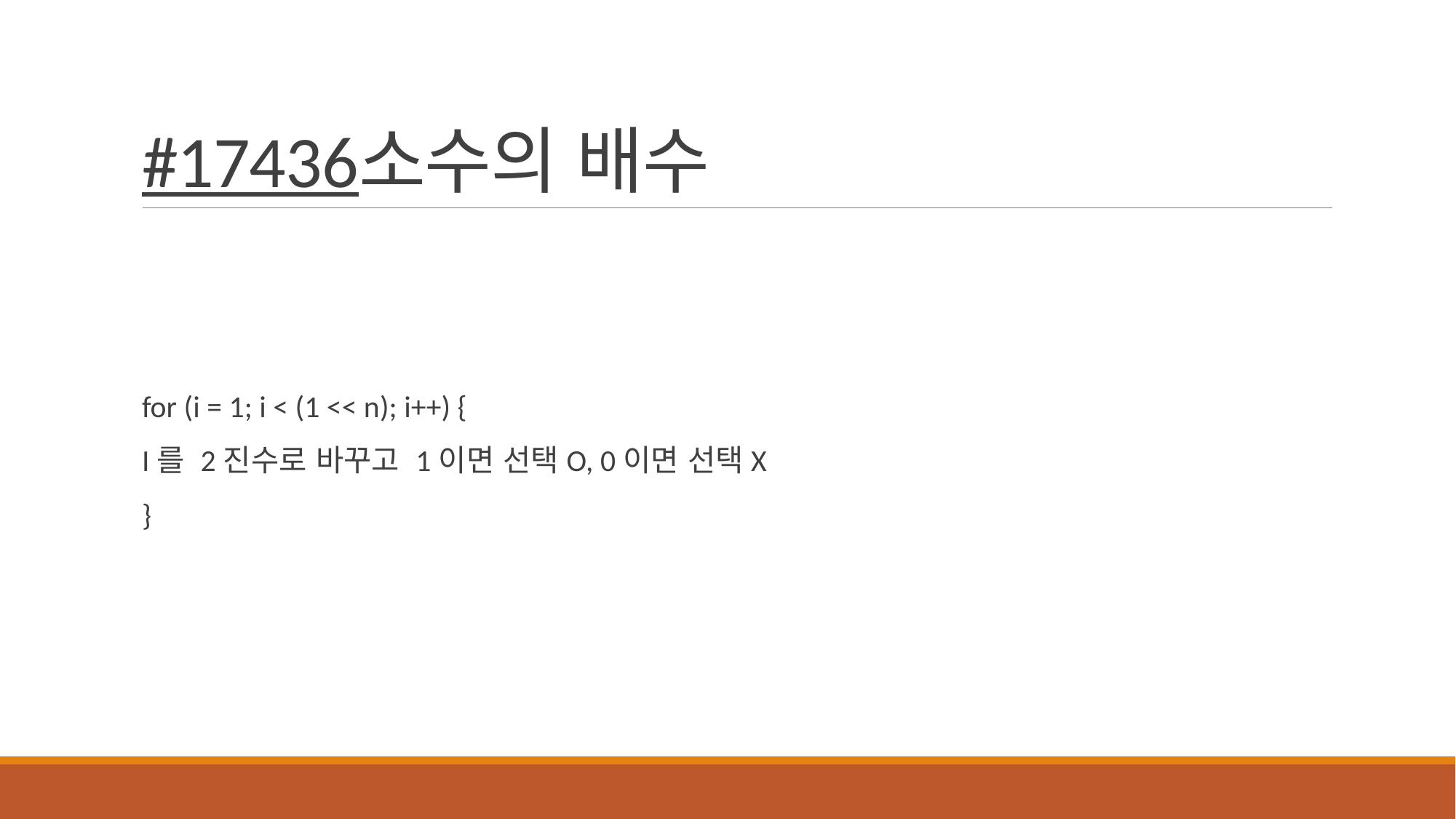

# #17436소수의 배수

for (i = 1; i < (1 << n); i++) {
I를 2진수로 바꾸고 1이면 선택O, 0이면 선택X
}